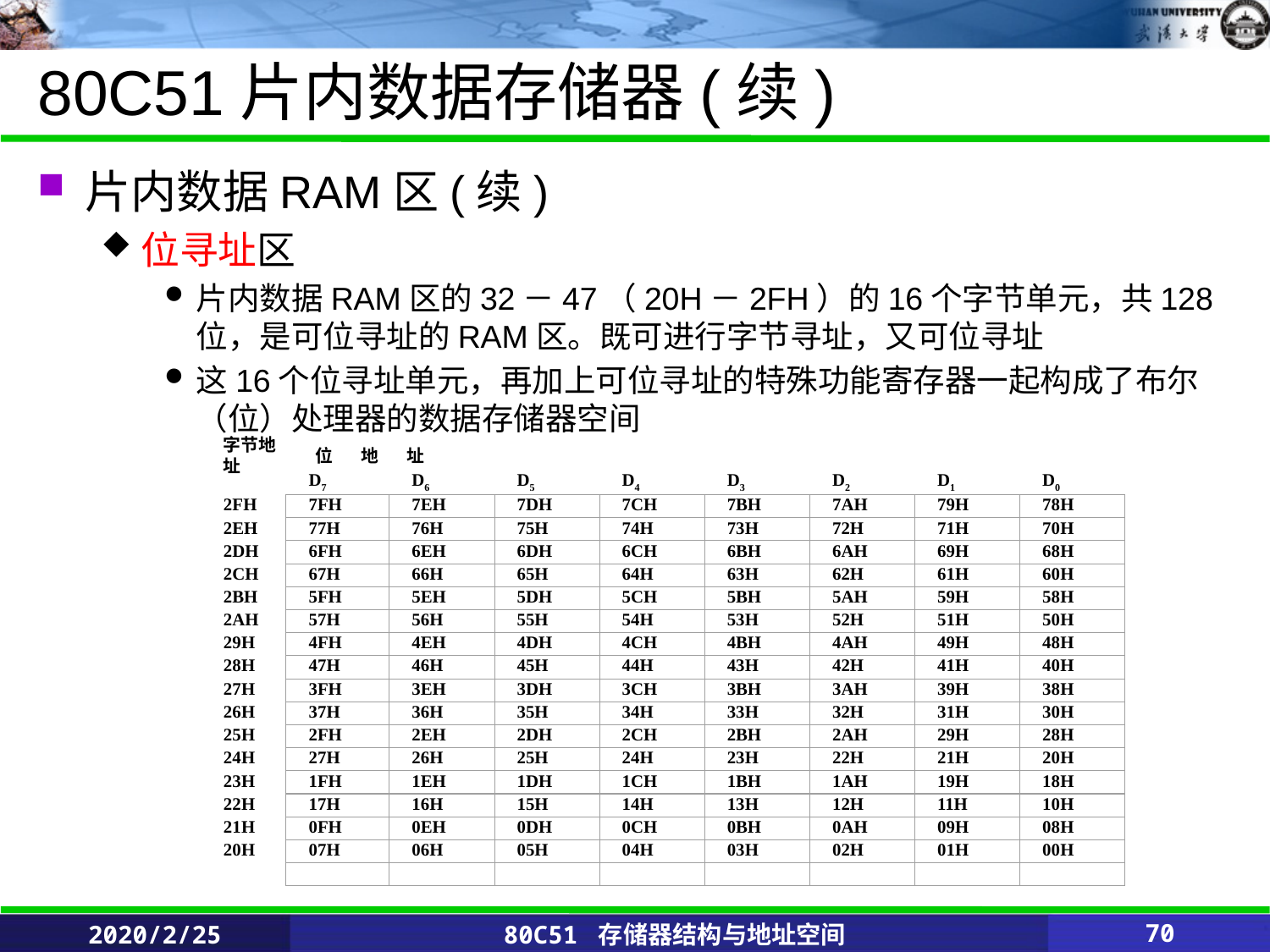

# 80C51片内数据存储器(续)

片内数据RAM区(续)
位寻址区
片内数据RAM区的32－47（20H－2FH）的16个字节单元，共128位，是可位寻址的RAM区。既可进行字节寻址，又可位寻址
这16个位寻址单元，再加上可位寻址的特殊功能寄存器一起构成了布尔（位）处理器的数据存储器空间
字节地址

位       地       址

D7

D6

D5

D4

D3

D2

D1

D0

2FH

7FH

7EH

7DH

7CH

7BH

7AH

79H

78H

2EH

77H

76H

75H

74H

73H

72H

71H

70H

2DH

6FH

6EH

6DH

6CH

6BH

6AH

69H

68H

2CH

67H

66H

65H

64H

63H

62H

61H

60H

2BH

5FH

5EH

5DH

5CH

5BH

5AH

59H

58H

2AH

57H

56H

55H

54H

53H

52H

51H

50H

29H

4FH

4EH

4DH

4CH

4BH

4AH

49H

48H

28H

47H

46H

45H

44H

43H

42H

41H

40H

27H

3FH

3EH

3DH

3CH

3BH

3AH

39H

38H

26H

37H

36H

35H

34H

33H

32H

31H

30H

25H

2FH

2EH

2DH

2CH

2BH

2AH

29H

28H

24H

27H

26H

25H

24H

23H

22H

21H

20H

23H

1FH

1EH

1DH

1CH

1BH

1AH

19H

18H

22H

17H

16H

15H

14H

13H

12H

11H

10H

21H

0FH

0EH

0DH

0CH

0BH

0AH

09H

08H

20H

07H

06H

05H

04H

03H

02H

01H

00H

2020/2/25
80C51 存储器结构与地址空间
70